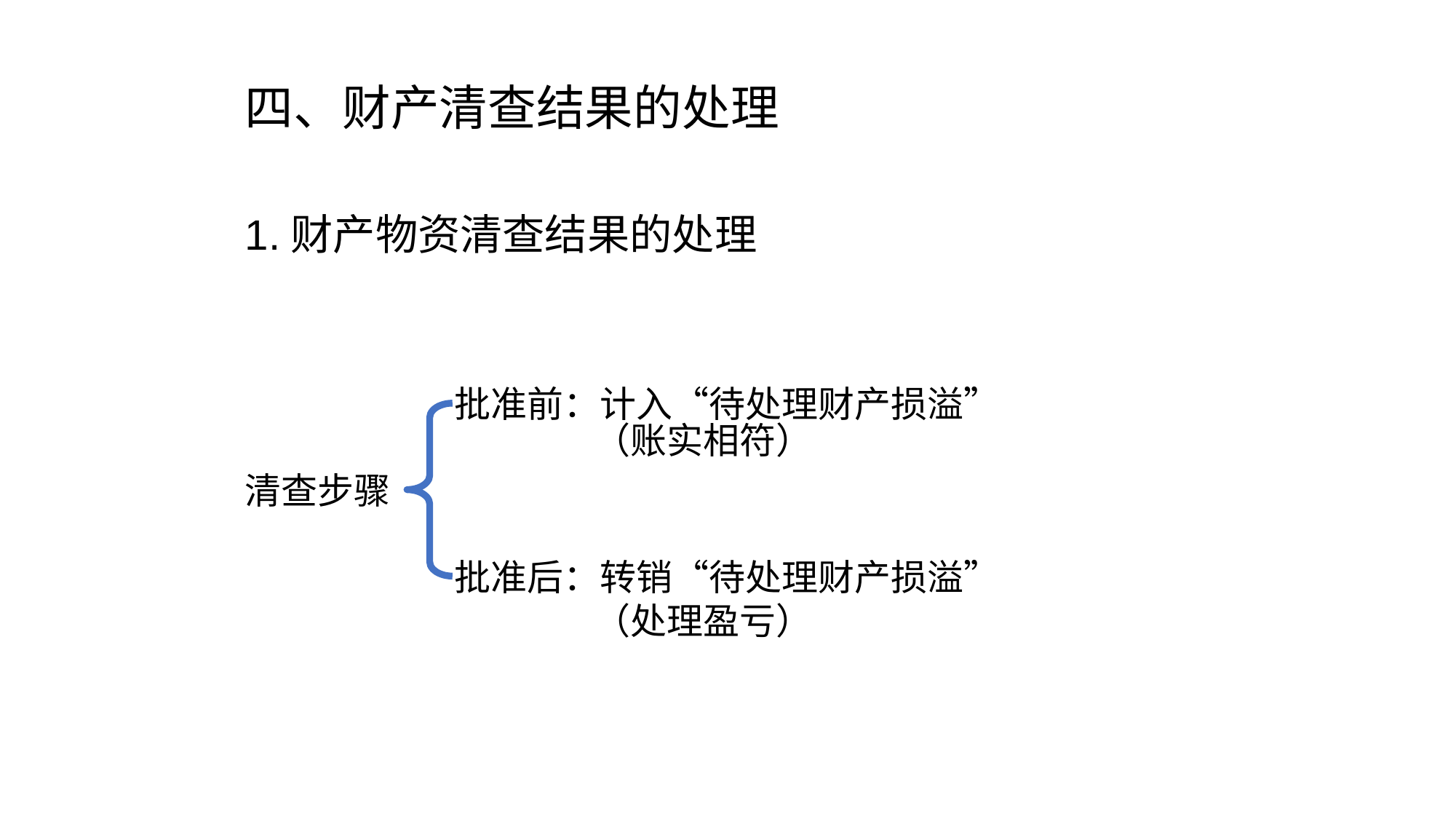

四、财产清查结果的处理

1.财产物资清查结果的处理
批准前：计入“待处理财产损溢”
                （账实相符）

清查步骤
批准后：转销“待处理财产损溢”
                （处理盈亏）